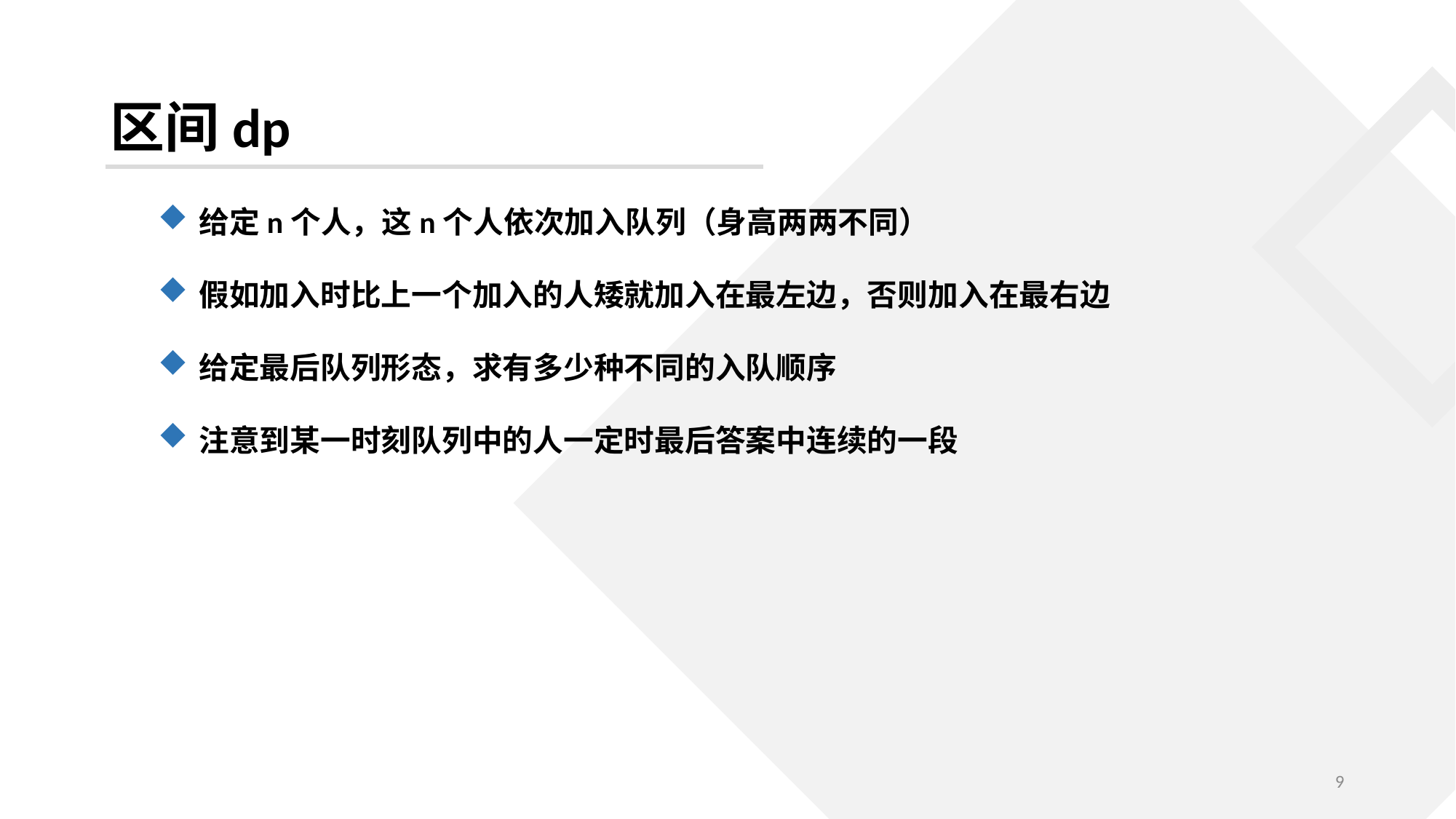

区间dp
给定n个人，这n个人依次加入队列（身高两两不同）

假如加入时比上一个加入的人矮就加入在最左边，否则加入在最右边

给定最后队列形态，求有多少种不同的入队顺序

注意到某一时刻队列中的人一定时最后答案中连续的一段

9